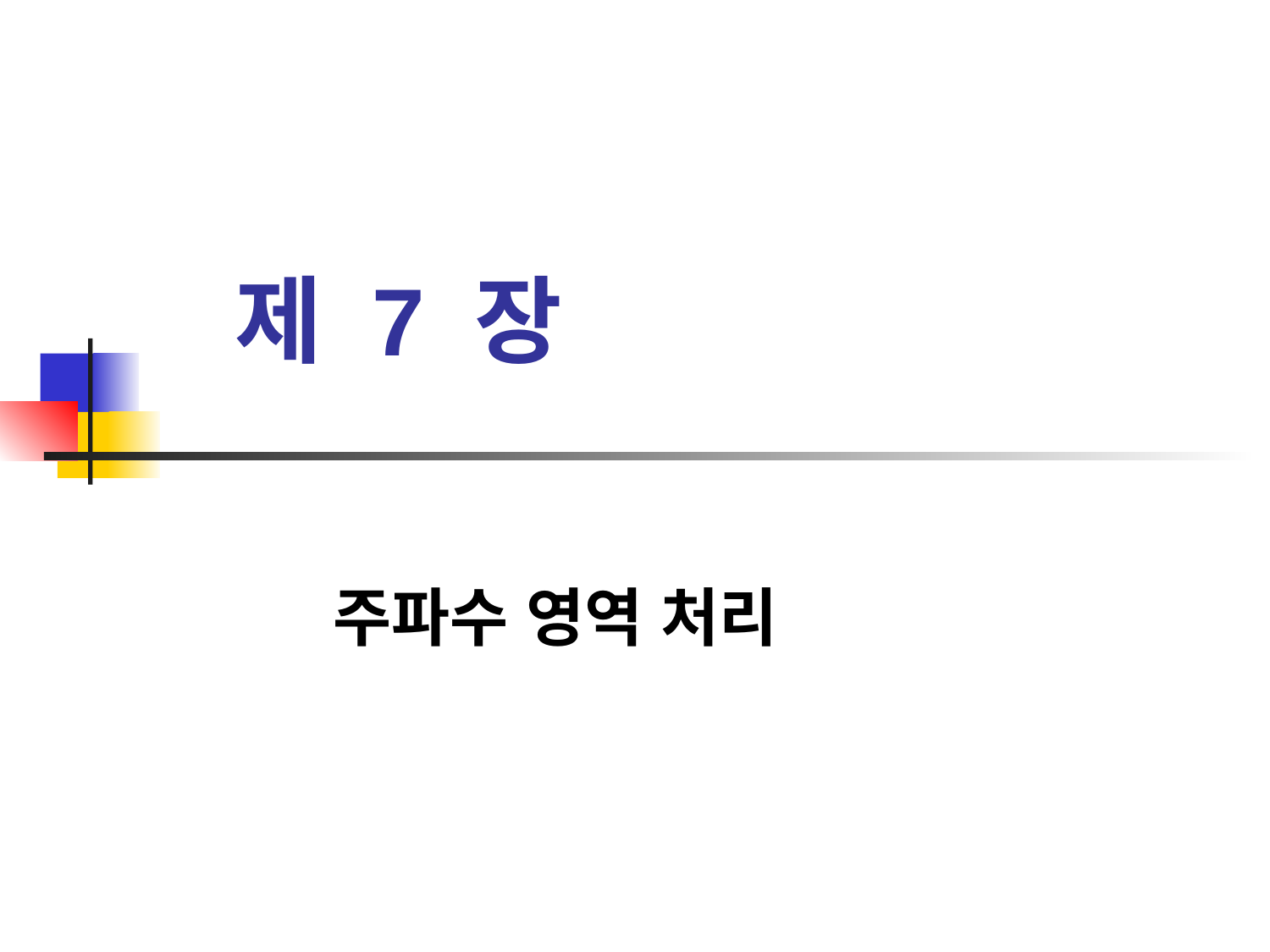

# 제 7 장
        주파수 영역 처리